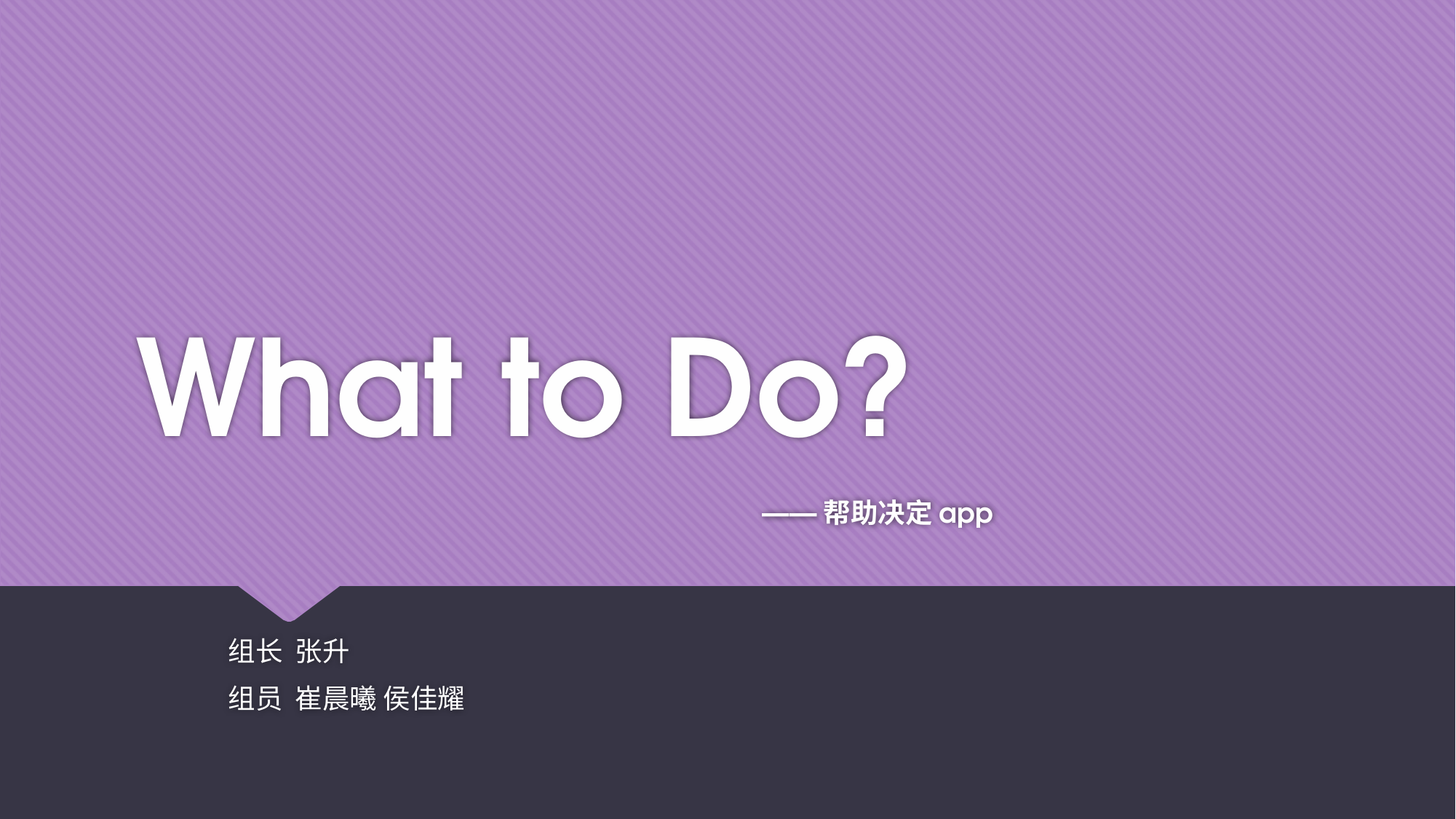

# What to Do? ——帮助决定app
组长  张升
组员  崔晨曦 侯佳耀